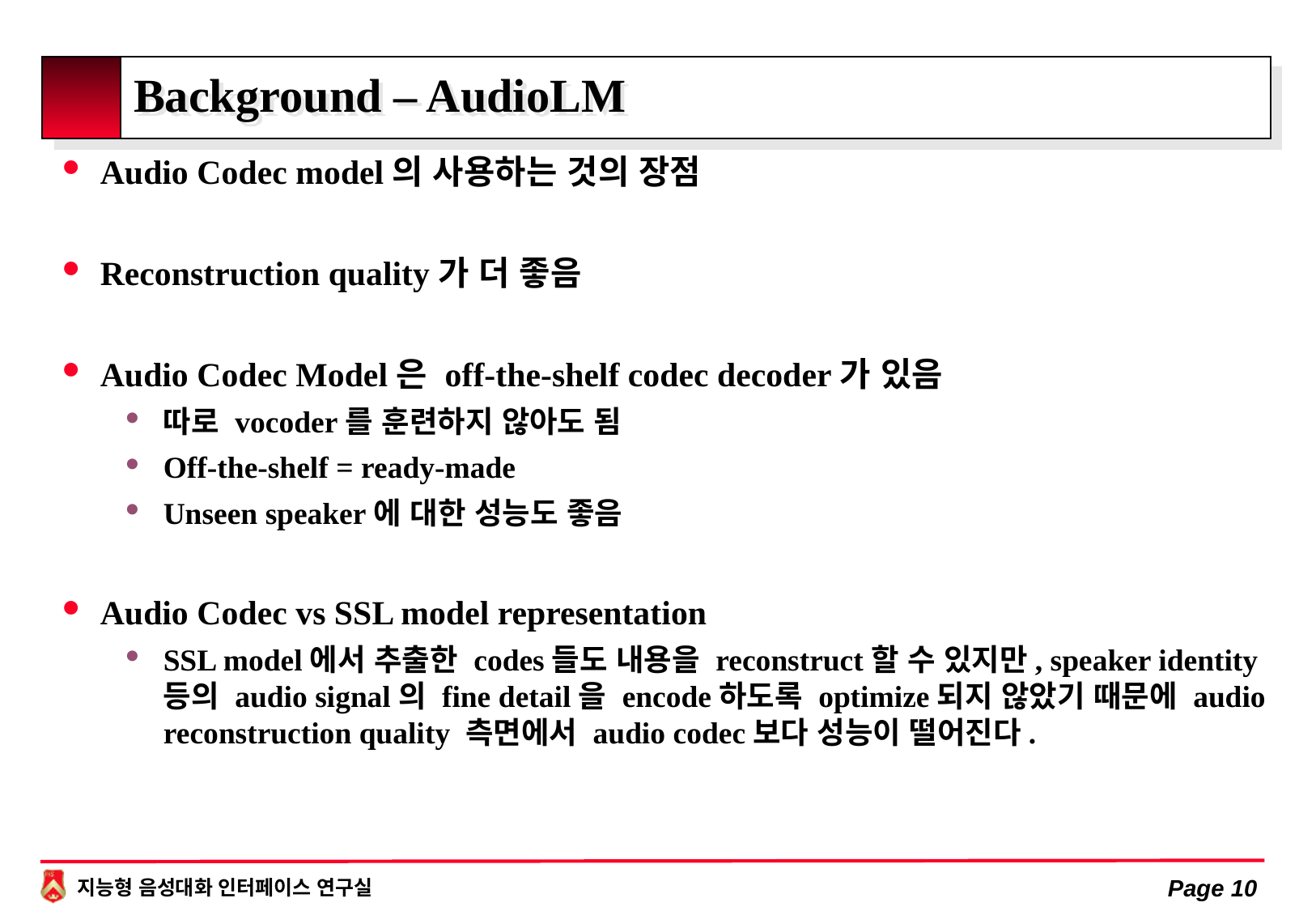

# Background – AudioLM
Audio Codec model의 사용하는 것의 장점

Reconstruction quality가 더 좋음

Audio Codec Model은 off-the-shelf codec decoder가 있음
따로 vocoder를 훈련하지 않아도 됨
Off-the-shelf = ready-made
Unseen speaker에 대한 성능도 좋음

Audio Codec vs SSL model representation
SSL model에서 추출한 codes들도 내용을 reconstruct할 수 있지만, speaker identity등의 audio signal의 fine detail을 encode하도록 optimize되지 않았기 때문에 audio reconstruction quality 측면에서 audio codec보다 성능이 떨어진다.

Page 10